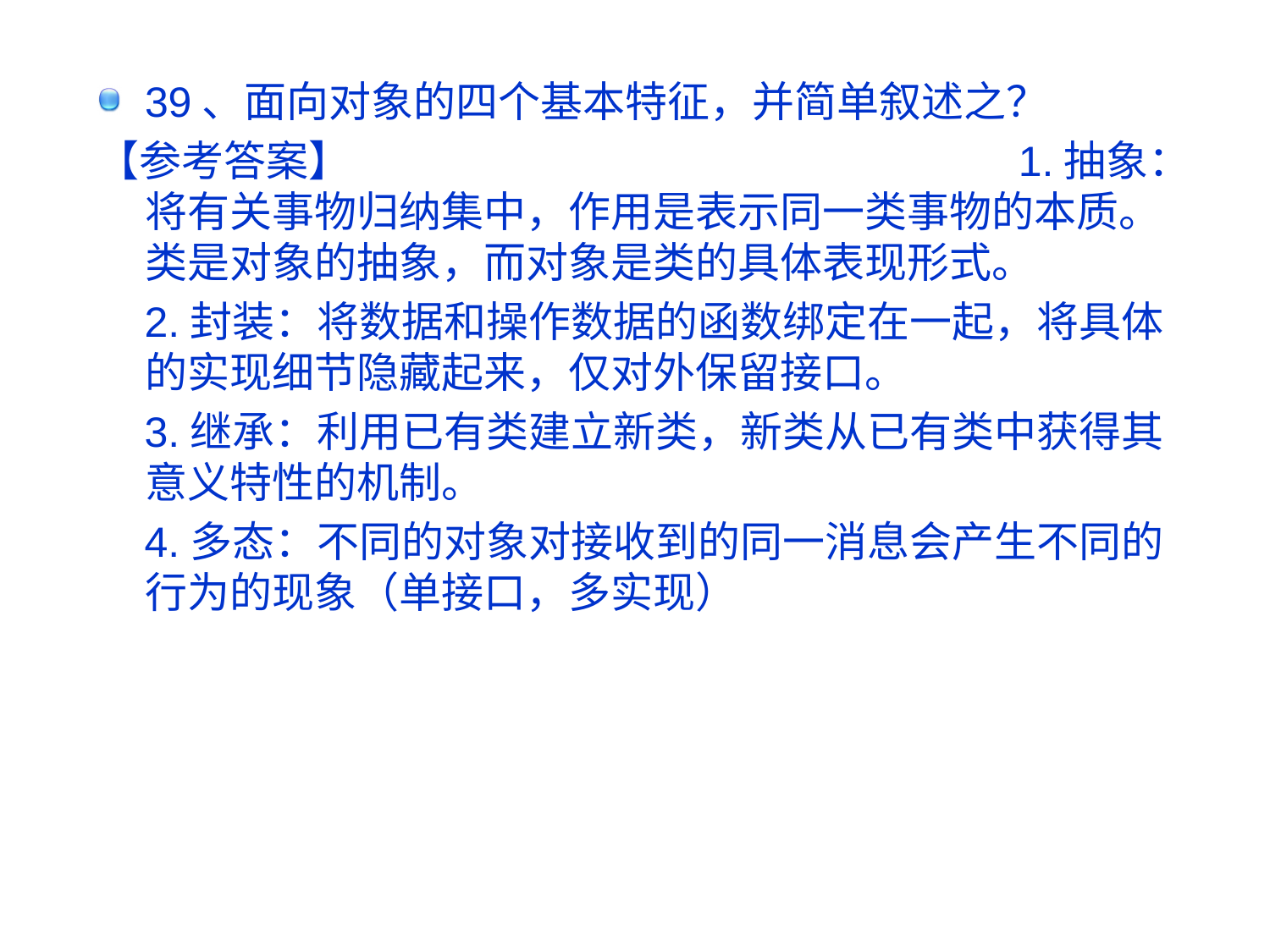

39、面向对象的四个基本特征，并简单叙述之？
【参考答案】                                                                     1.抽象：将有关事物归纳集中，作用是表示同一类事物的本质。类是对象的抽象，而对象是类的具体表现形式。
    2.封装：将数据和操作数据的函数绑定在一起，将具体的实现细节隐藏起来，仅对外保留接口。
    3.继承：利用已有类建立新类，新类从已有类中获得其意义特性的机制。
    4.多态：不同的对象对接收到的同一消息会产生不同的行为的现象（单接口，多实现）